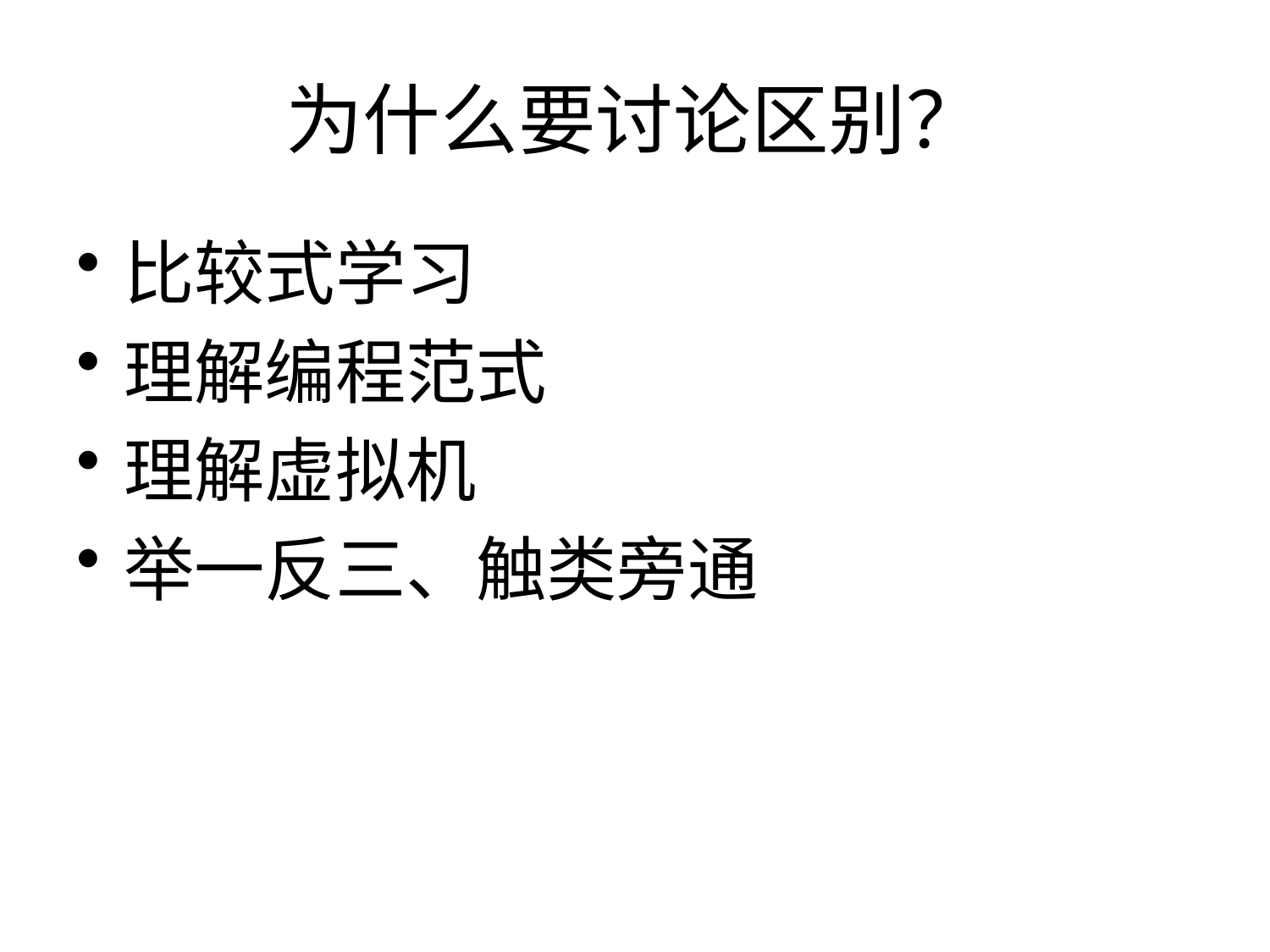

# 为什么要讨论区别？
比较式学习
理解编程范式
理解虚拟机
举一反三、触类旁通